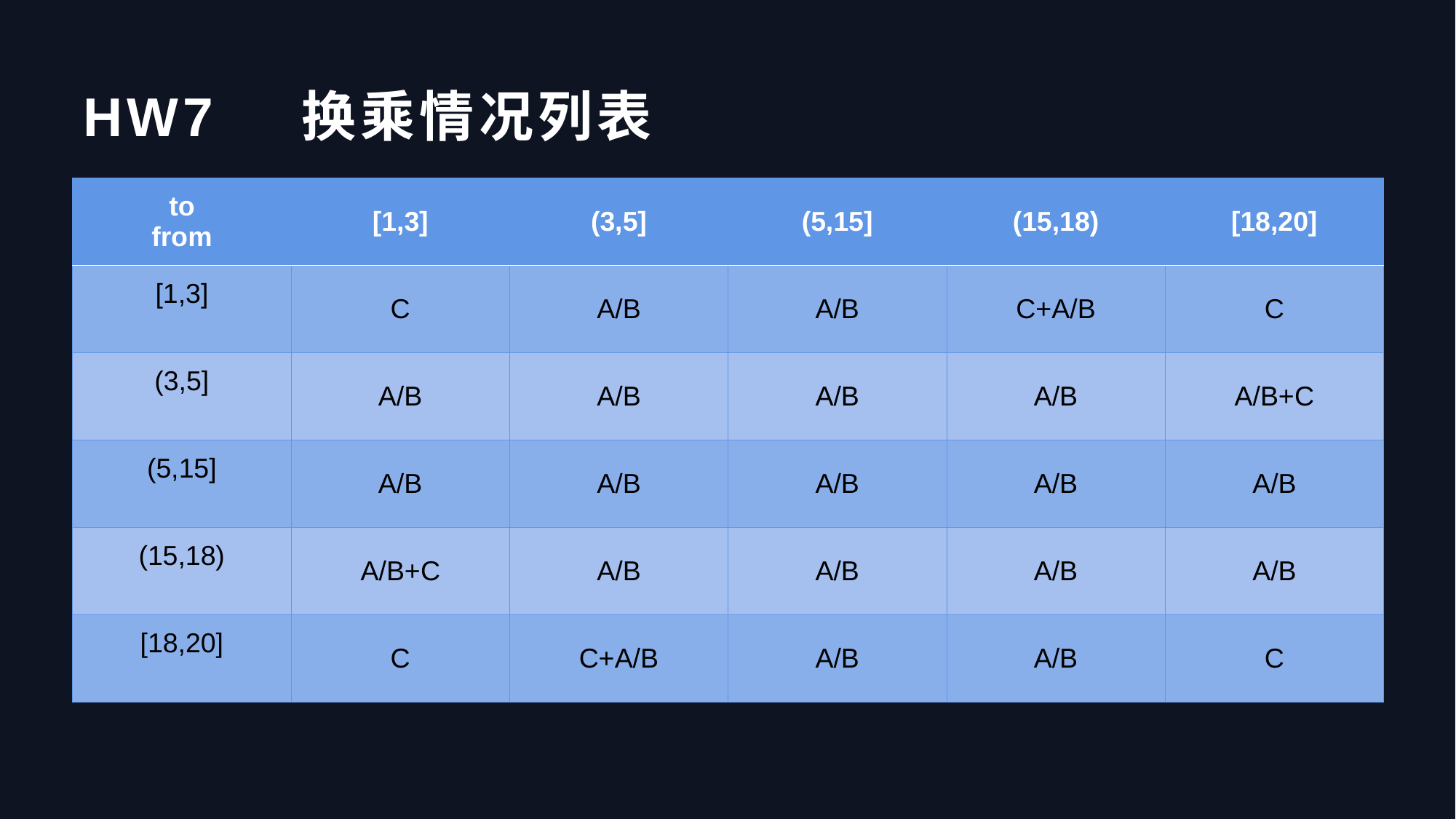

# HW7	换乘情况列表
| to from | [1,3] | (3,5] | (5,15] | (15,18) | [18,20] |
| --- | --- | --- | --- | --- | --- |
| [1,3] | C | A/B | A/B | C+A/B | C |
| (3,5] | A/B | A/B | A/B | A/B | A/B+C |
| (5,15] | A/B | A/B | A/B | A/B | A/B |
| (15,18) | A/B+C | A/B | A/B | A/B | A/B |
| [18,20] | C | C+A/B | A/B | A/B | C |